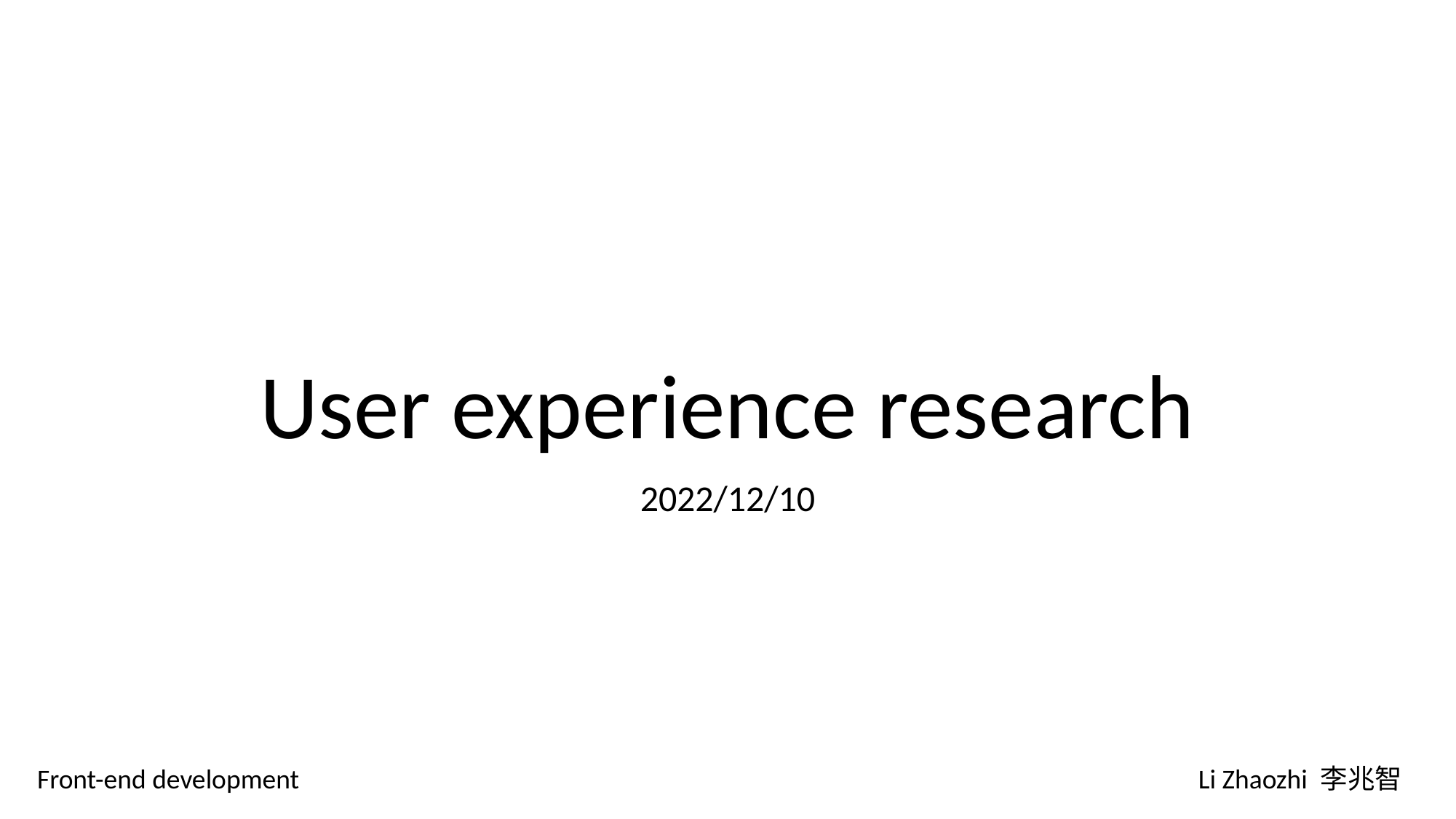

# User experience research
2022/12/10
Front-end development
Li Zhaozhi 李兆智